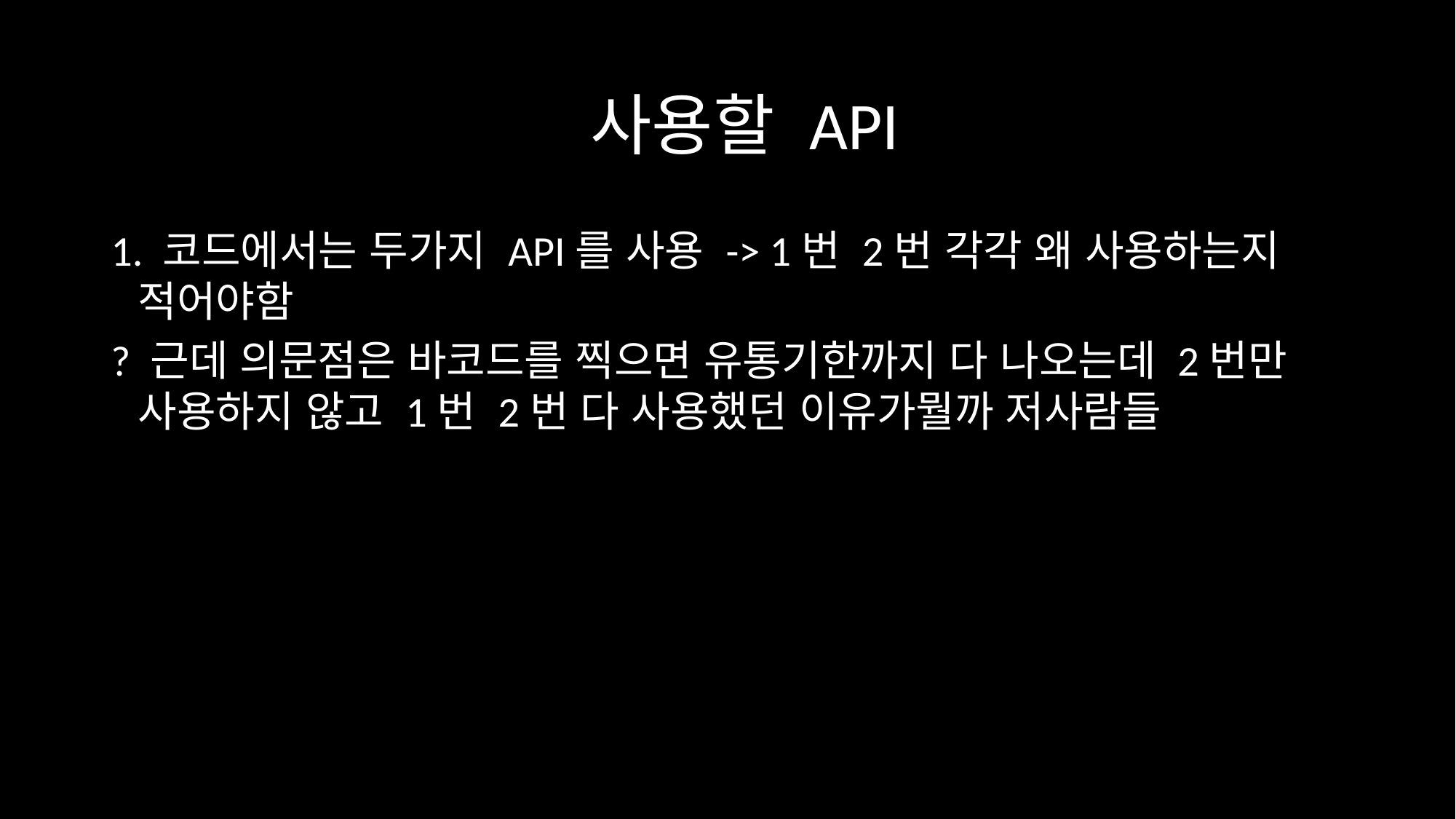

# 사용할 API
1. 코드에서는 두가지 API를 사용 -> 1번 2번 각각 왜 사용하는지 적어야함
? 근데 의문점은 바코드를 찍으면 유통기한까지 다 나오는데 2번만 사용하지 않고 1번 2번 다 사용했던 이유가뭘까 저사람들